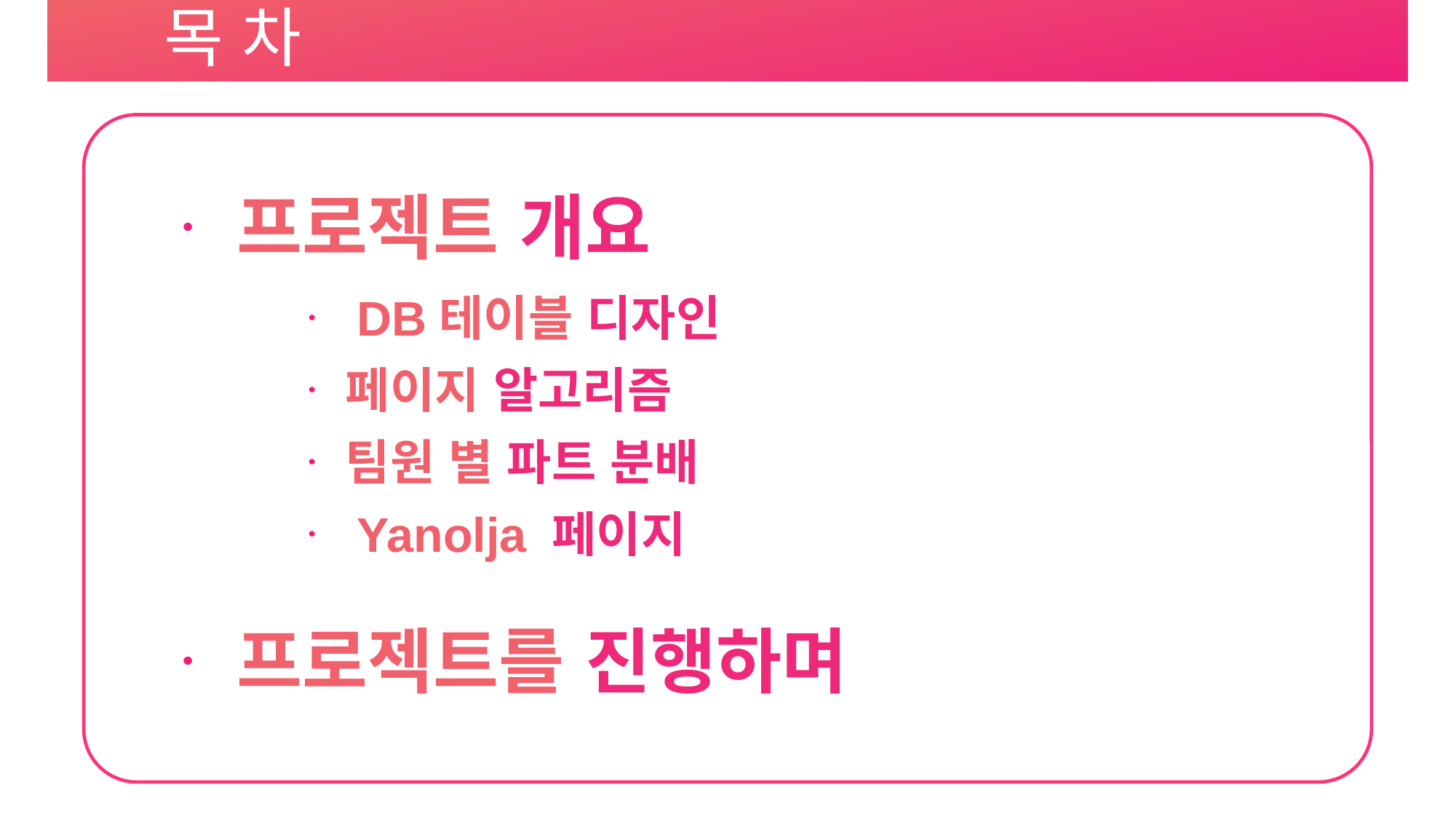

# 목 차

ᆞ 프로젝트 개요
ᆞ DB테이블 디자인
ᆞ 페이지 알고리즘
ᆞ 팀원 별 파트 분배
ᆞ Yanolja 페이지
ᆞ 프로젝트를 진행하며